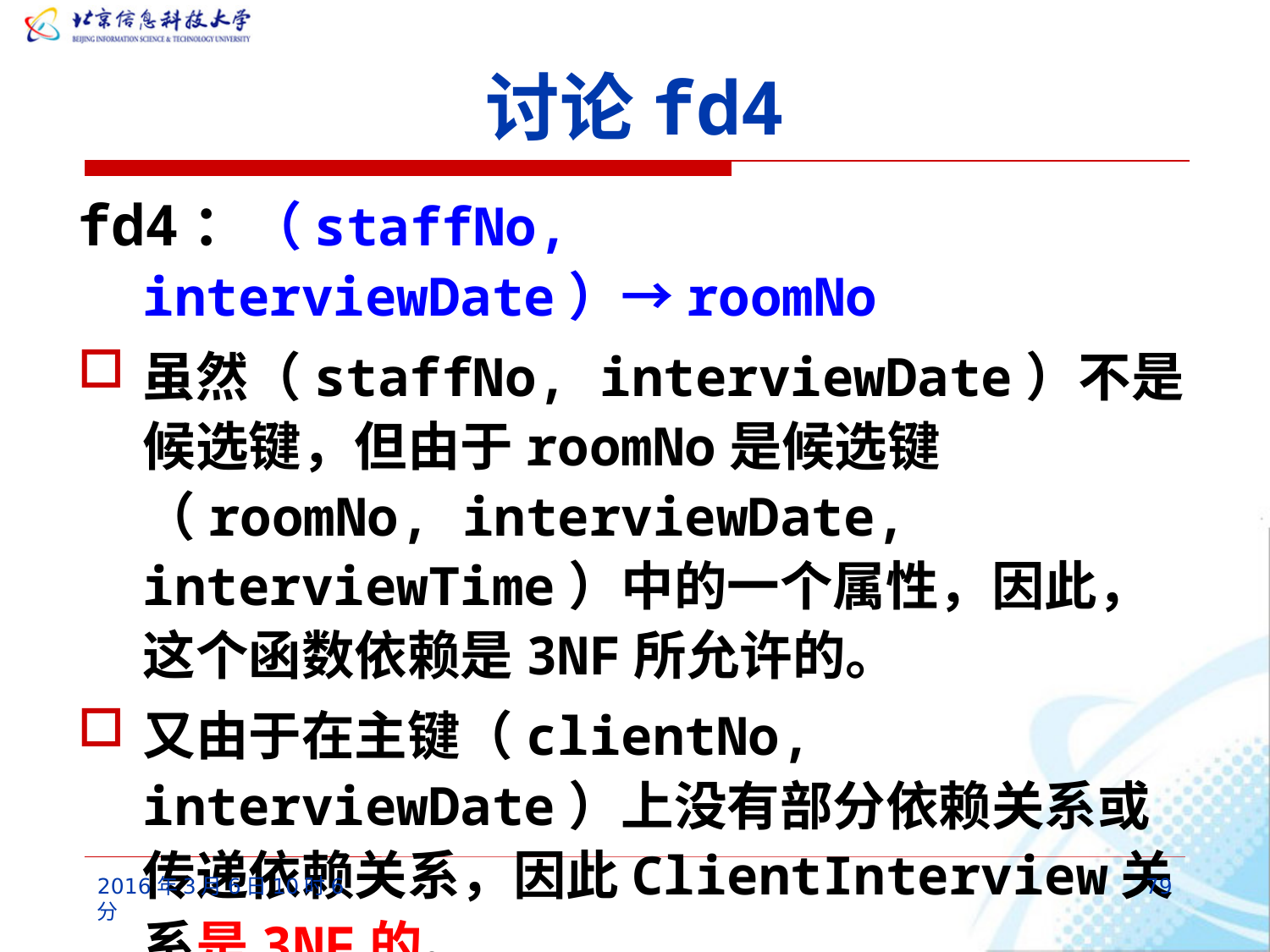

# 讨论fd4
fd4：（staffNo, interviewDate）→roomNo
虽然（staffNo, interviewDate）不是候选键，但由于roomNo是候选键（roomNo, interviewDate, interviewTime）中的一个属性，因此，这个函数依赖是3NF所允许的。
又由于在主键（clientNo, interviewDate）上没有部分依赖关系或传递依赖关系，因此ClientInterview关系是3NF的。
但不是BCNF，因为决定因子不是候选键。
2016年3月6日10时6分
79